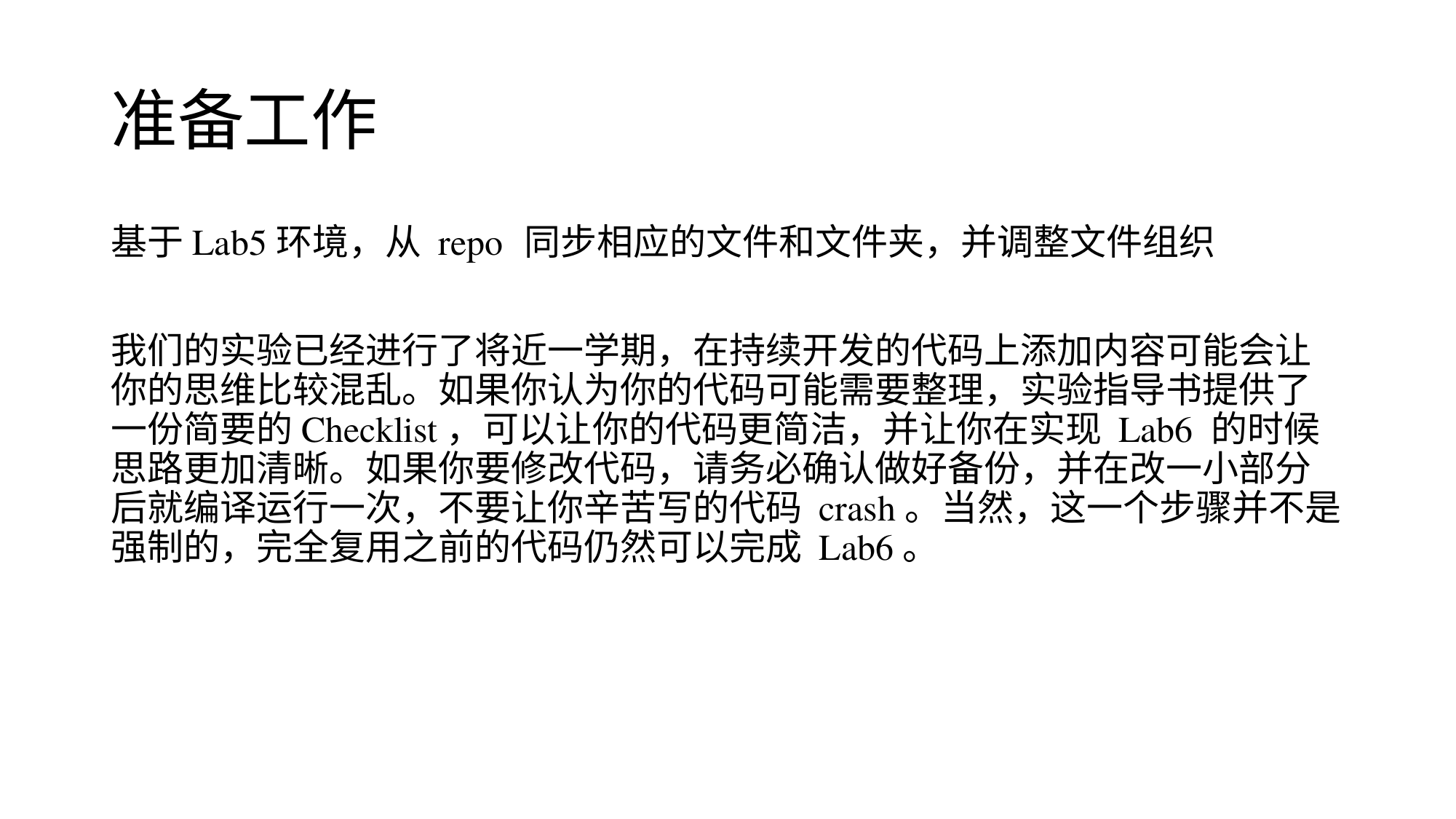

# 准备工作
基于Lab5环境，从 repo 同步相应的文件和文件夹，并调整文件组织

我们的实验已经进行了将近一学期，在持续开发的代码上添加内容可能会让你的思维比较混乱。如果你认为你的代码可能需要整理，实验指导书提供了一份简要的Checklist，可以让你的代码更简洁，并让你在实现 Lab6 的时候思路更加清晰。如果你要修改代码，请务必确认做好备份，并在改一小部分后就编译运行一次，不要让你辛苦写的代码 crash。当然，这一个步骤并不是强制的，完全复用之前的代码仍然可以完成 Lab6。